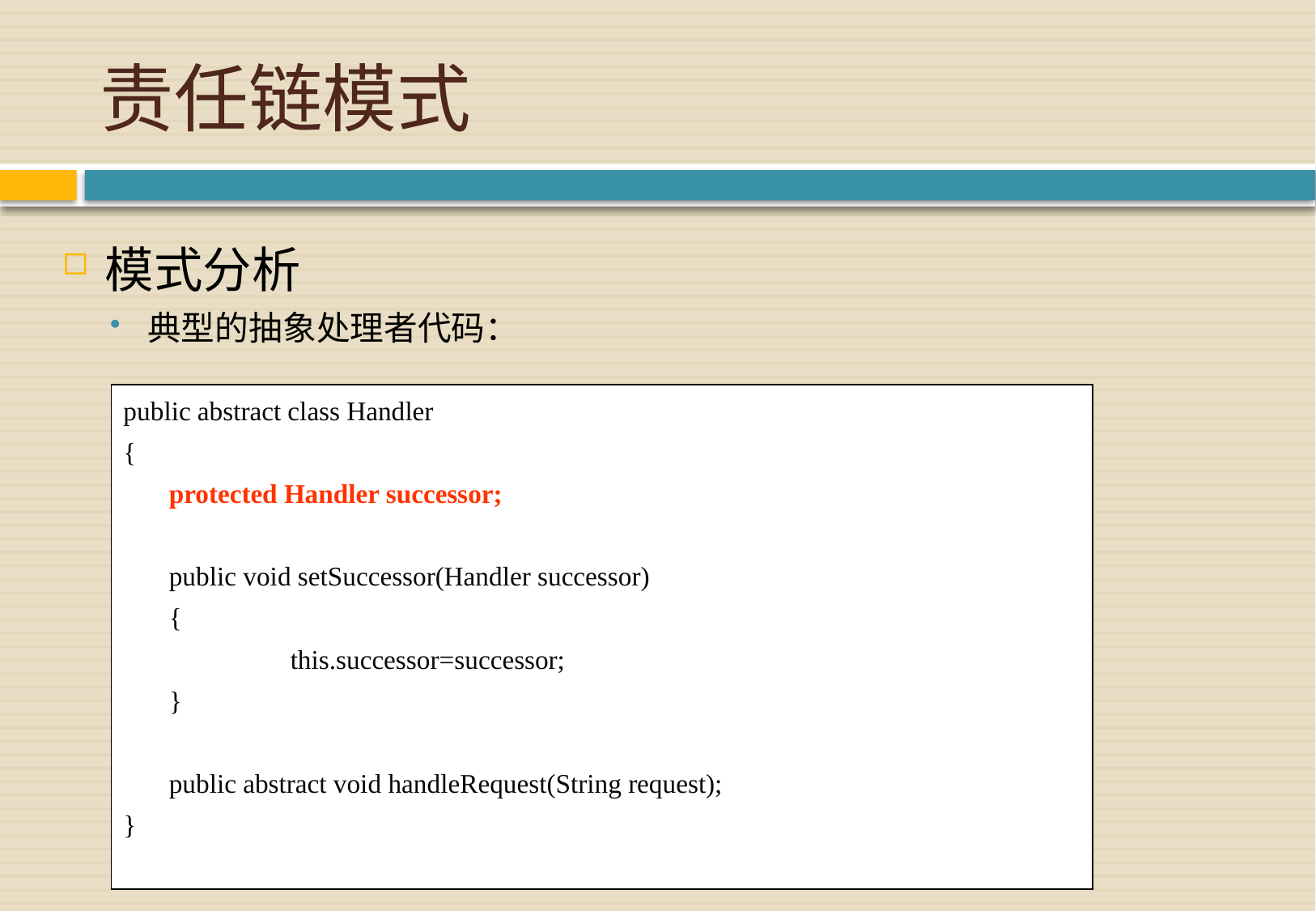

# 责任链模式
模式分析
典型的抽象处理者代码：

| public abstract class Handler { protected Handler successor; public void setSuccessor(Handler successor) { this.successor=successor; } public abstract void handleRequest(String request); } |
| --- |